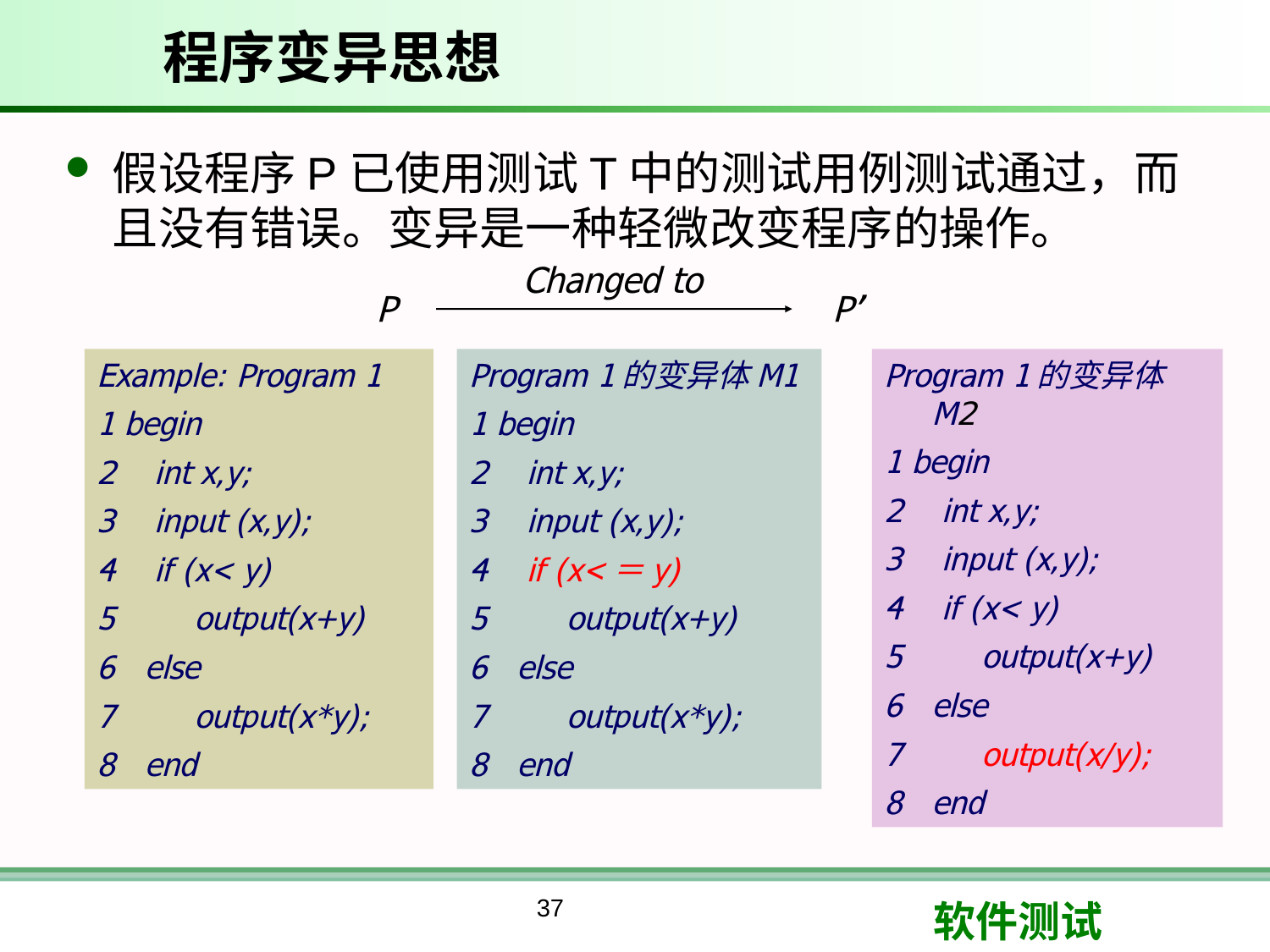

# 程序变异思想
假设程序P已使用测试T中的测试用例测试通过，而且没有错误。变异是一种轻微改变程序的操作。

Changed to
P
P’

Example: Program 1
1 begin
 int x,y;
 input (x,y);
 if (x< y)
     output(x+y)
else
     output(x*y);
end
Program 1的变异体M1
1 begin
 int x,y;
 input (x,y);
 if (x<＝y)
     output(x+y)
else
     output(x*y);
end
Program 1的变异体M2
1 begin
 int x,y;
 input (x,y);
 if (x< y)
     output(x+y)
else
     output(x/y);
end
37